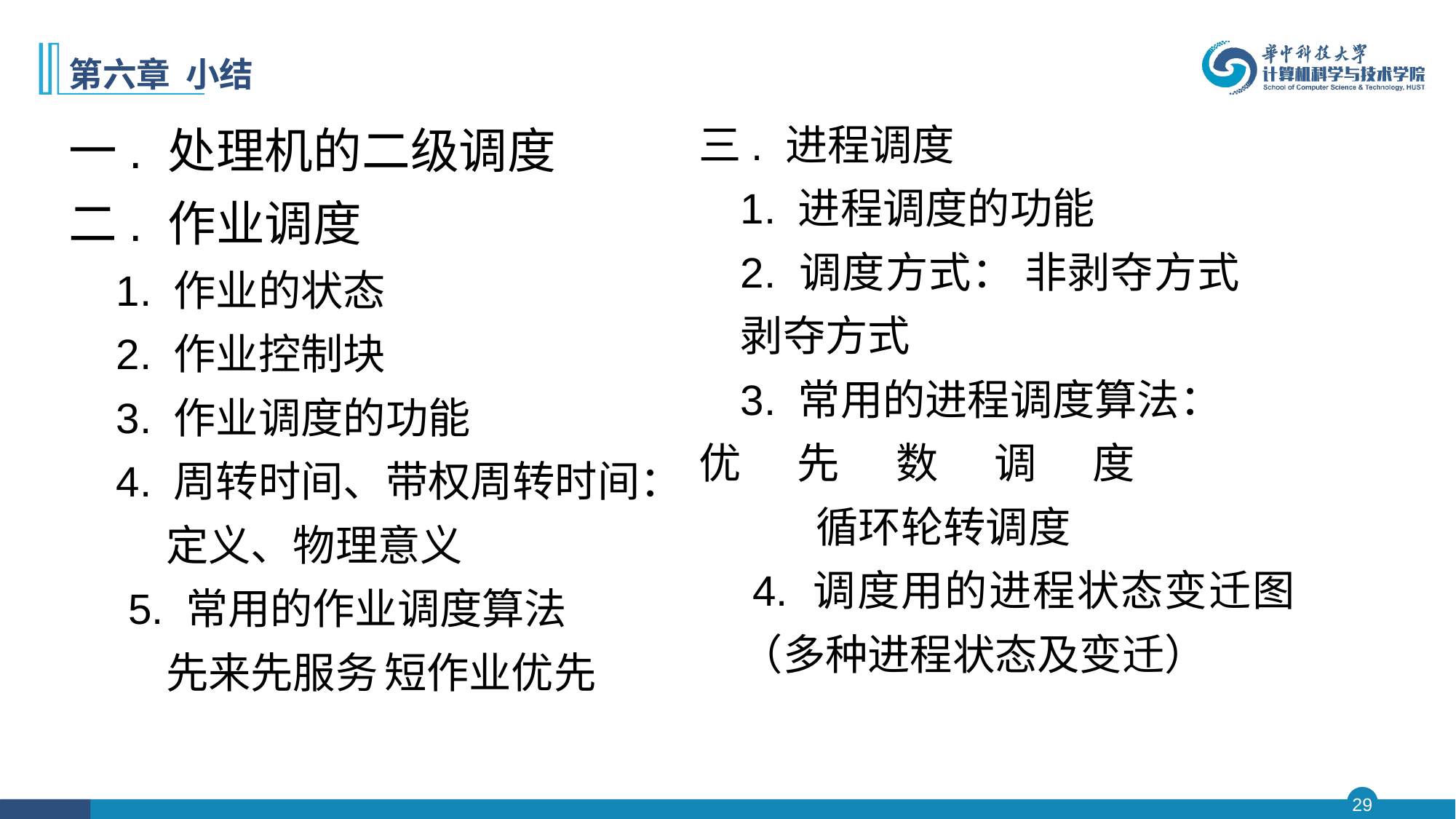

# 第六章  小结
一. 处理机的二级调度
二. 作业调度
    1. 作业的状态
    2. 作业控制块
    3. 作业调度的功能
    4. 周转时间、带权周转时间：
	定义、物理意义
     5. 常用的作业调度算法
	先来先服务	短作业优先

三. 进程调度
	1. 进程调度的功能
	2. 调度方式： 非剥夺方式	剥夺方式
	3. 常用的进程调度算法：
优先数调度
        循环轮转调度
    4. 调度用的进程状态变迁图（多种进程状态及变迁）